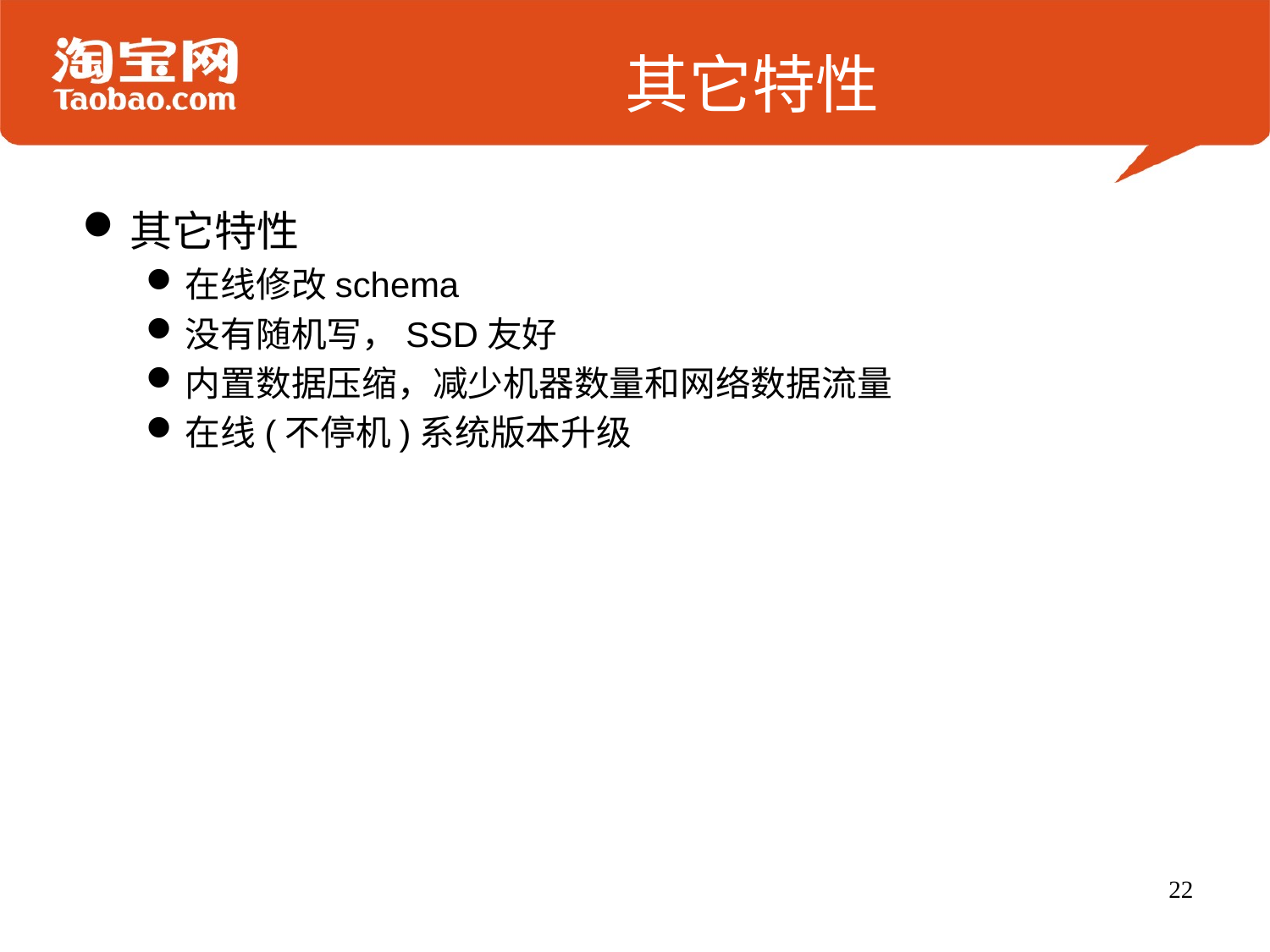

# 其它特性
其它特性
在线修改schema
没有随机写，SSD友好
内置数据压缩，减少机器数量和网络数据流量
在线(不停机)系统版本升级
22